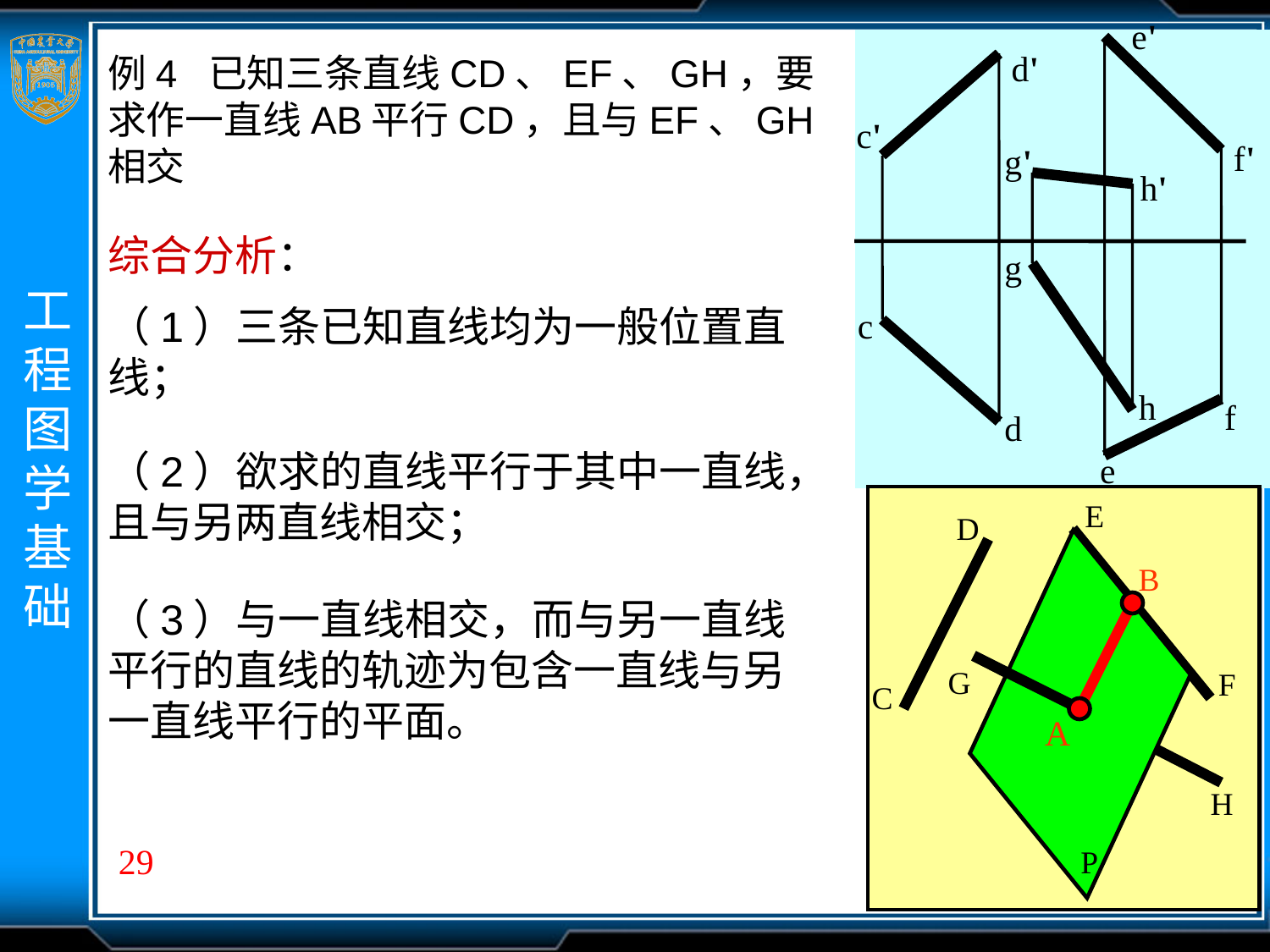

e'

d'

c'
f'

g'

h'

g

c

h
f

d
e

例4  已知三条直线CD、EF、GH，要求作一直线AB平行CD，且与EF、GH相交
综合分析：
（1）三条已知直线均为一般位置直线；
（2）欲求的直线平行于其中一直线，且与另两直线相交；

E
D

G
F
C
H
B
（3）与一直线相交，而与另一直线平行的直线的轨迹为包含一直线与另一直线平行的平面。

A
29
P